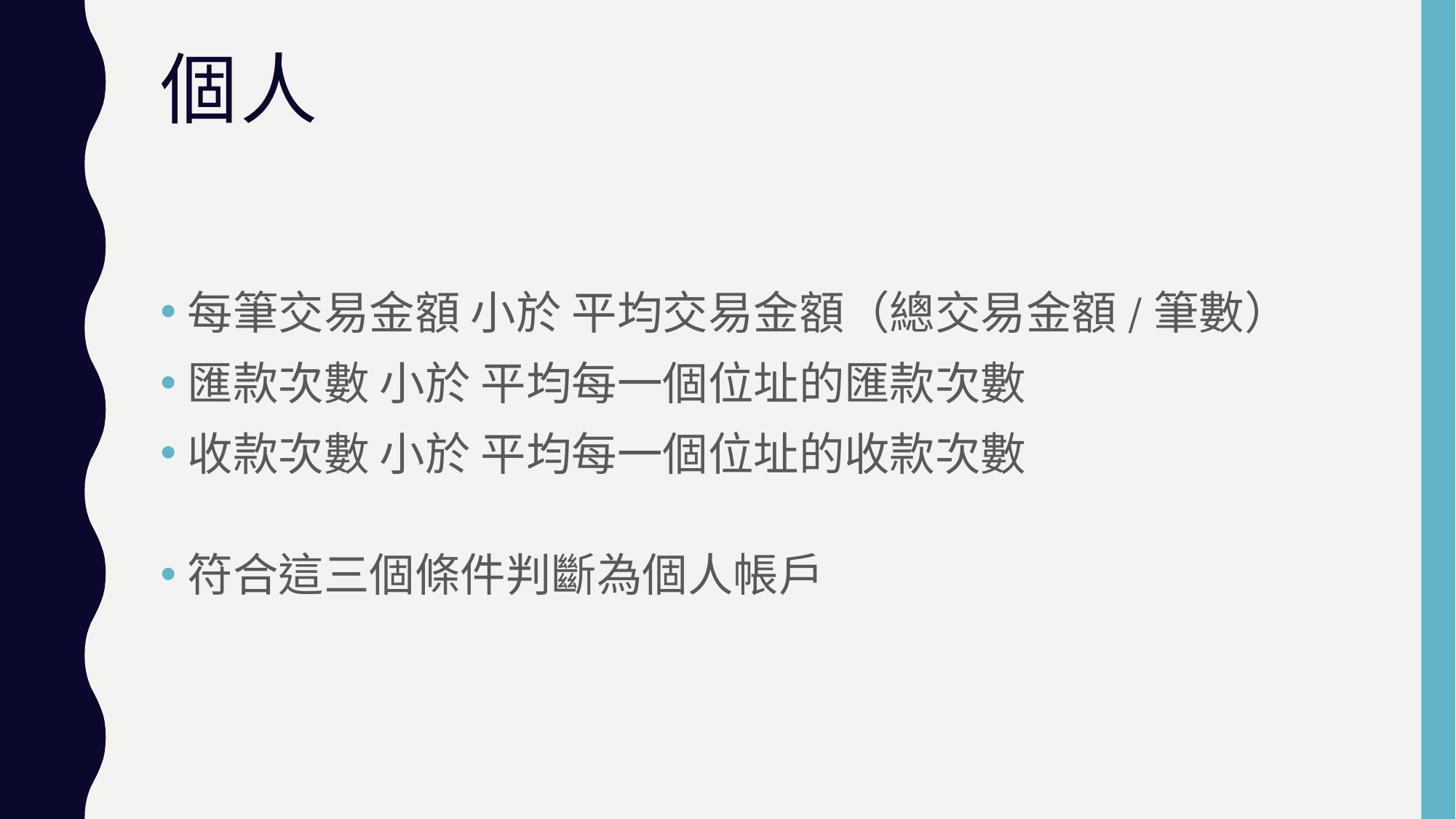

# 個人
每筆交易金額 小於 平均交易金額（總交易金額/筆數）
匯款次數 小於 平均每一個位址的匯款次數
收款次數 小於 平均每一個位址的收款次數

符合這三個條件判斷為個人帳戶